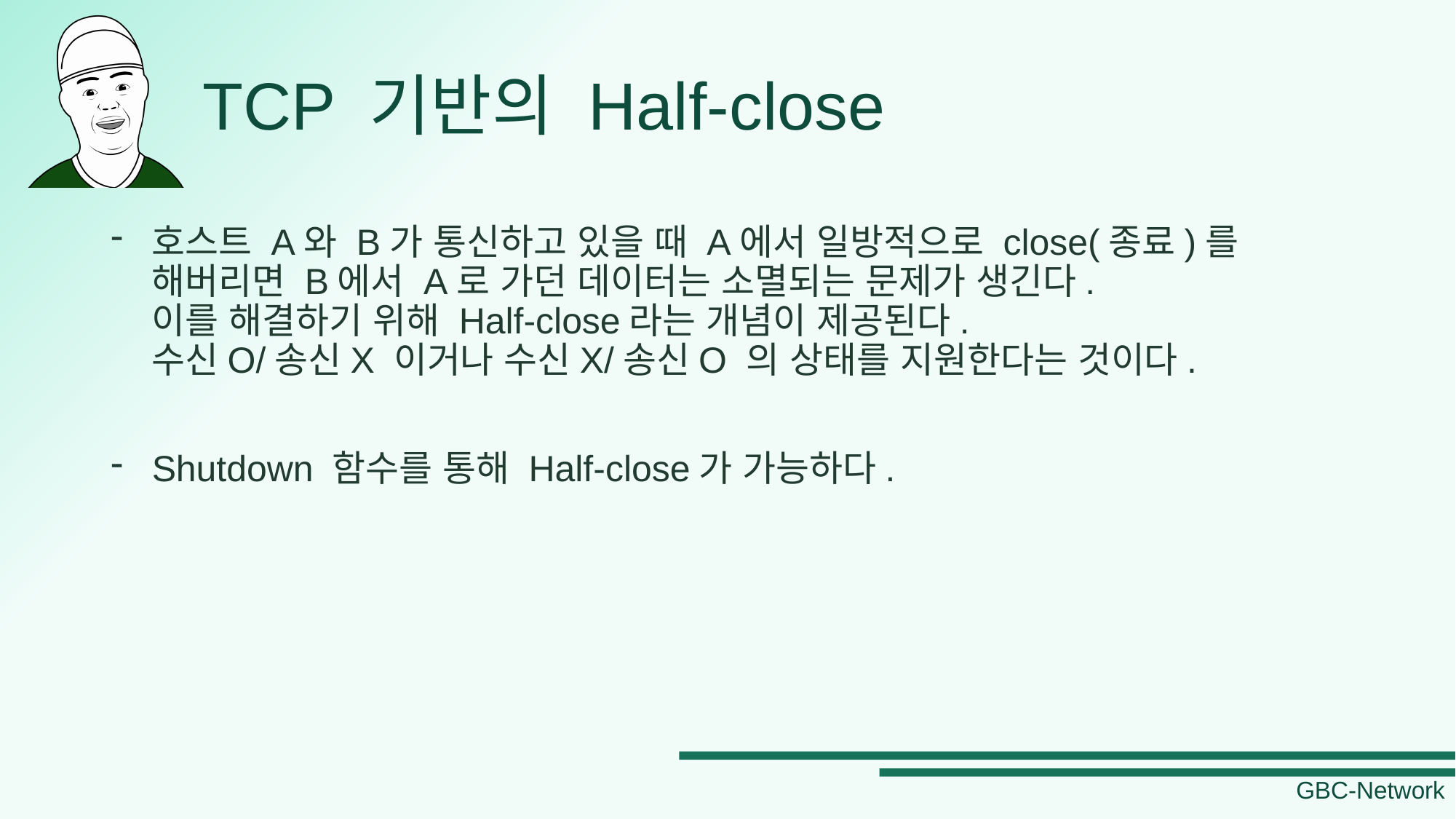

# TCP 기반의 Half-close
호스트 A와 B가 통신하고 있을 때 A에서 일방적으로 close(종료)를 해버리면 B에서 A로 가던 데이터는 소멸되는 문제가 생긴다.
이를 해결하기 위해 Half-close라는 개념이 제공된다.
수신O/송신X 이거나 수신X/송신O 의 상태를 지원한다는 것이다.

Shutdown 함수를 통해 Half-close가 가능하다.